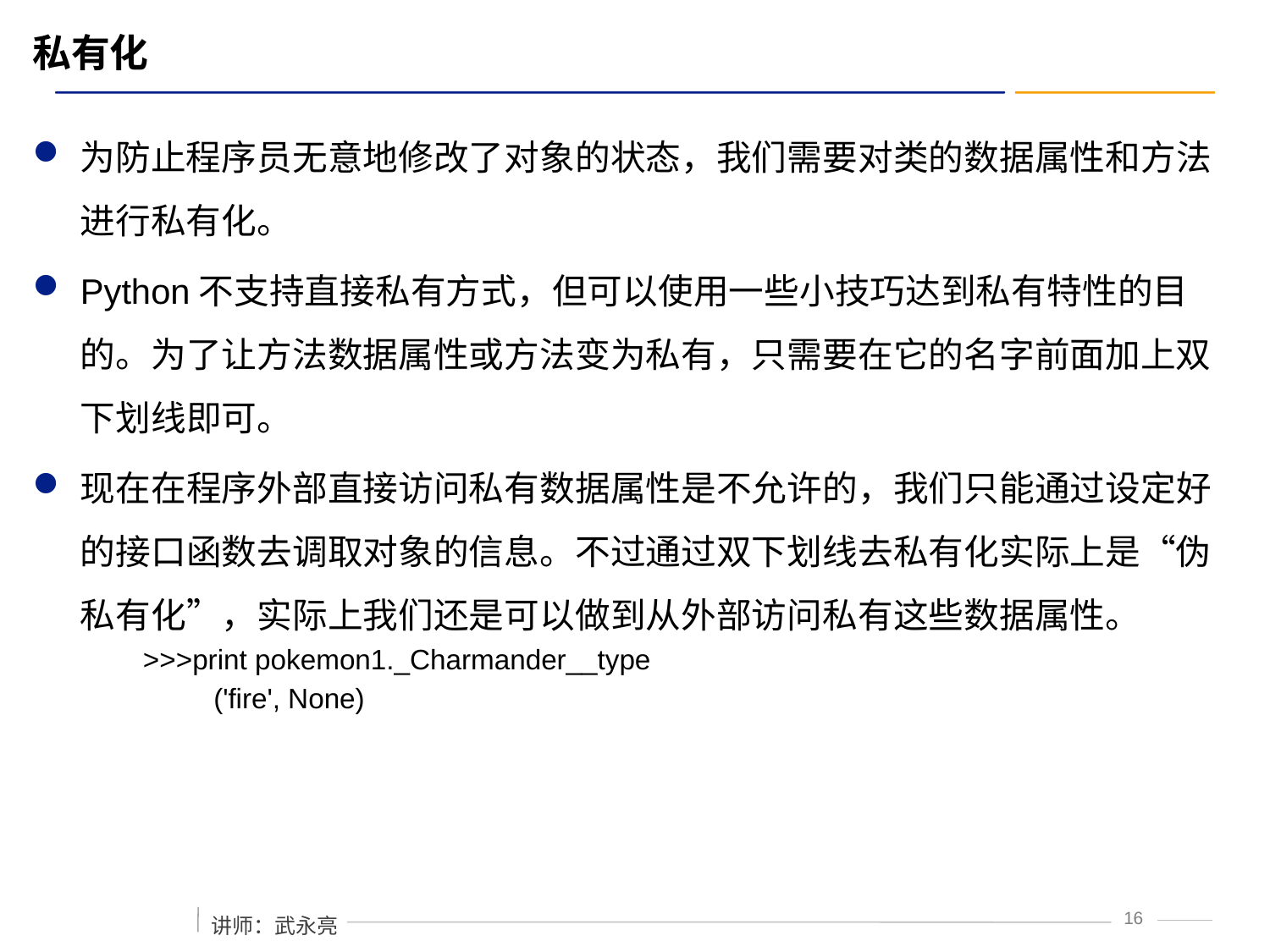

# 私有化
为防止程序员无意地修改了对象的状态，我们需要对类的数据属性和方法进行私有化。
Python不支持直接私有方式，但可以使用一些小技巧达到私有特性的目的。为了让方法数据属性或方法变为私有，只需要在它的名字前面加上双下划线即可。
现在在程序外部直接访问私有数据属性是不允许的，我们只能通过设定好的接口函数去调取对象的信息。不过通过双下划线去私有化实际上是“伪私有化”，实际上我们还是可以做到从外部访问私有这些数据属性。
      >>>print pokemon1._Charmander__type
               ('fire', None)